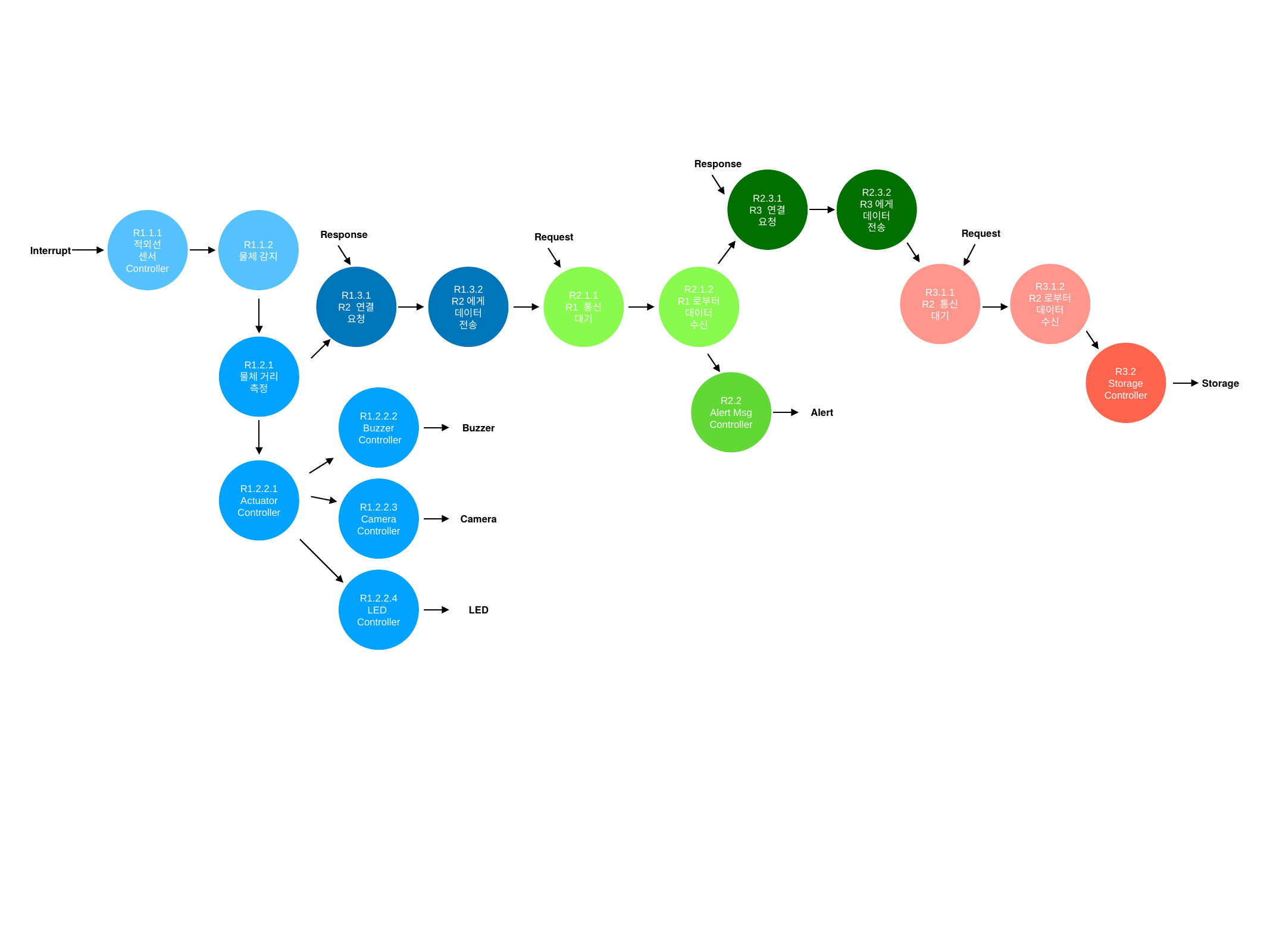

Response
R2.3.1
R3 연결 요청
R2.3.2
R3에게 데이터 전송

R1.1.1
적외선 센서
Controller
R1.1.2
물체 감지
Request
Response
Request
Interrupt

R3.1.1
R2 통신 대기
R3.1.2
R2로부터
데이터 수신
R1.3.1
R2 연결 요청
R1.3.2
R2에게 데이터 전송
R2.1.1
R1 통신 대기
R2.1.2
R1로부터
데이터 수신

R1.2.1
물체 거리 측정

R3.2
Storage Controller

Storage
R2.2
Alert Msg Controller

R1.2.2.2
Buzzer
 Controller
Alert

Buzzer

R1.2.2.1
Actuator
Controller
R1.2.2.3
Camera Controller

Camera

R1.2.2.4
LED
Controller
LED